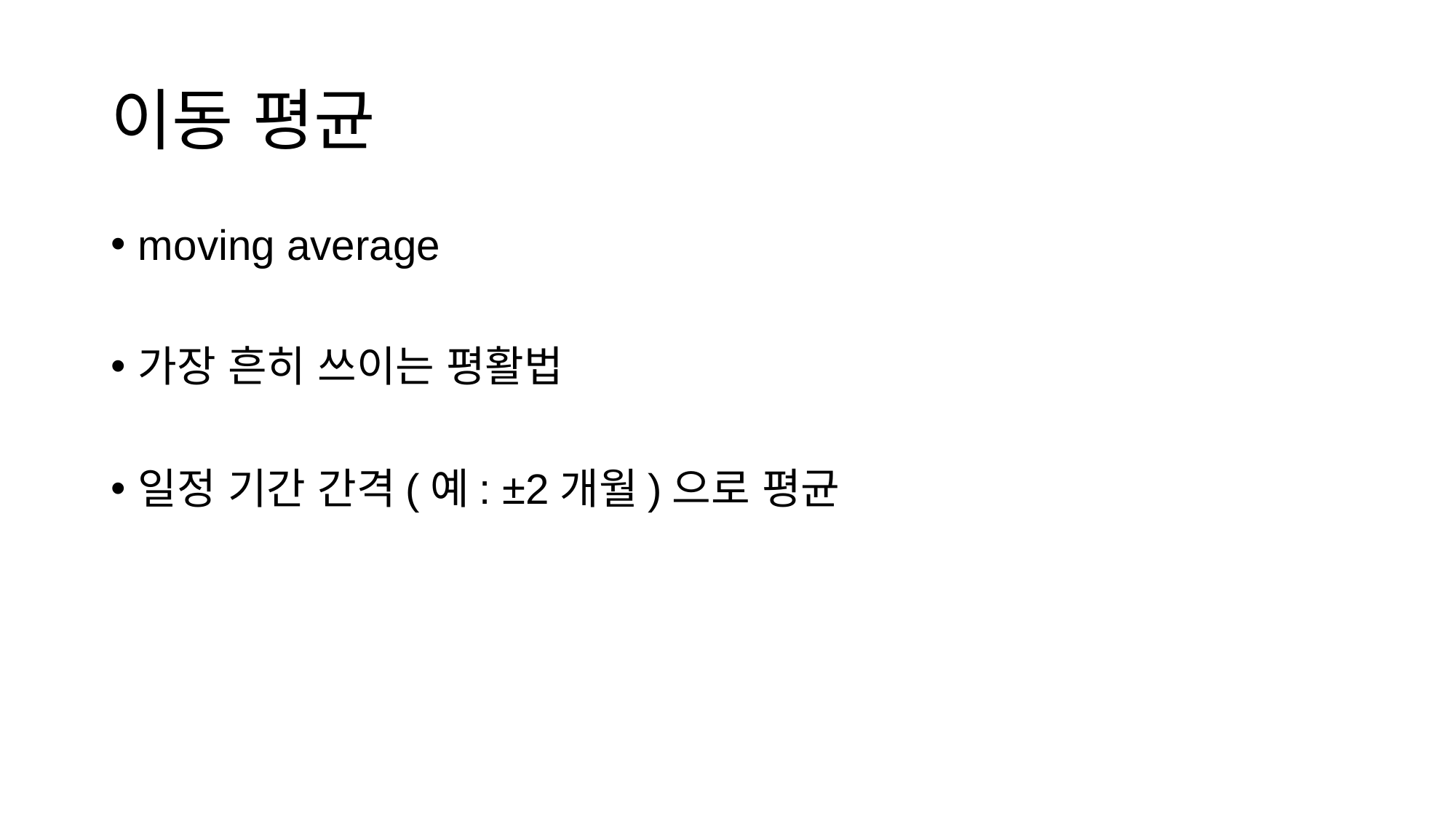

# 이동 평균
moving average

가장 흔히 쓰이는 평활법

일정 기간 간격(예: ±2개월)으로 평균